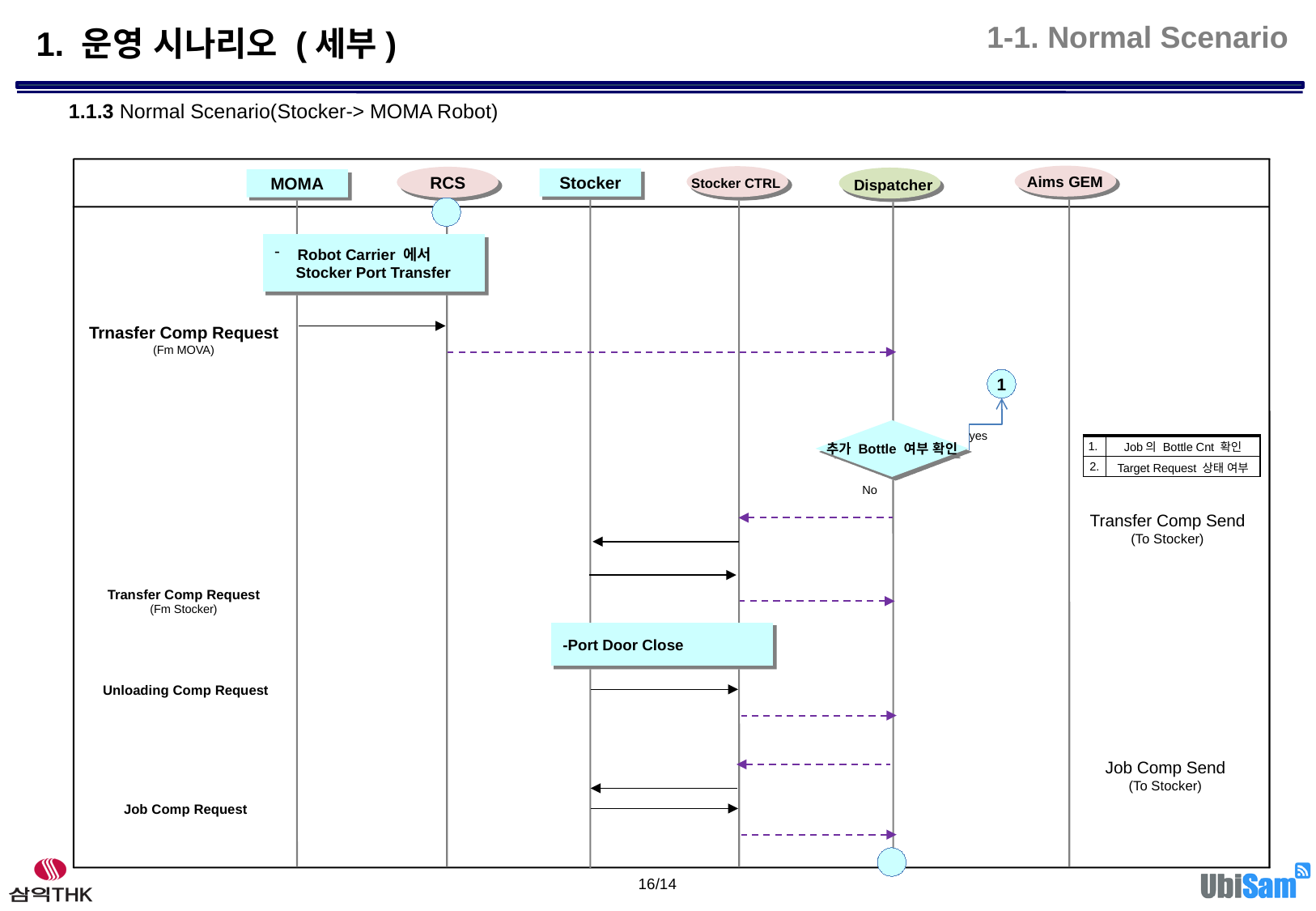

1-1. Normal Scenario
1. 운영 시나리오 (세부)

1.1.3 Normal Scenario(Stocker-> MOMA Robot)

  Aims GEM

Stocker CTRL
RCS

Dispatcher
Stocker
MOMA

Robot Carrier 에서
     Stocker Port Transfer
Trnasfer Comp Request
(Fm MOVA)
1
추가 Bottle 여부 확인
yes
| 1. | Job의 Bottle Cnt 확인 |
| --- | --- |
| 2. | Target Request 상태 여부 |
No
Transfer Comp Send
(To Stocker)
Transfer Comp Request
(Fm Stocker)
-Port Door Close
Unloading Comp Request
Job Comp Send
(To Stocker)
Job Comp Request